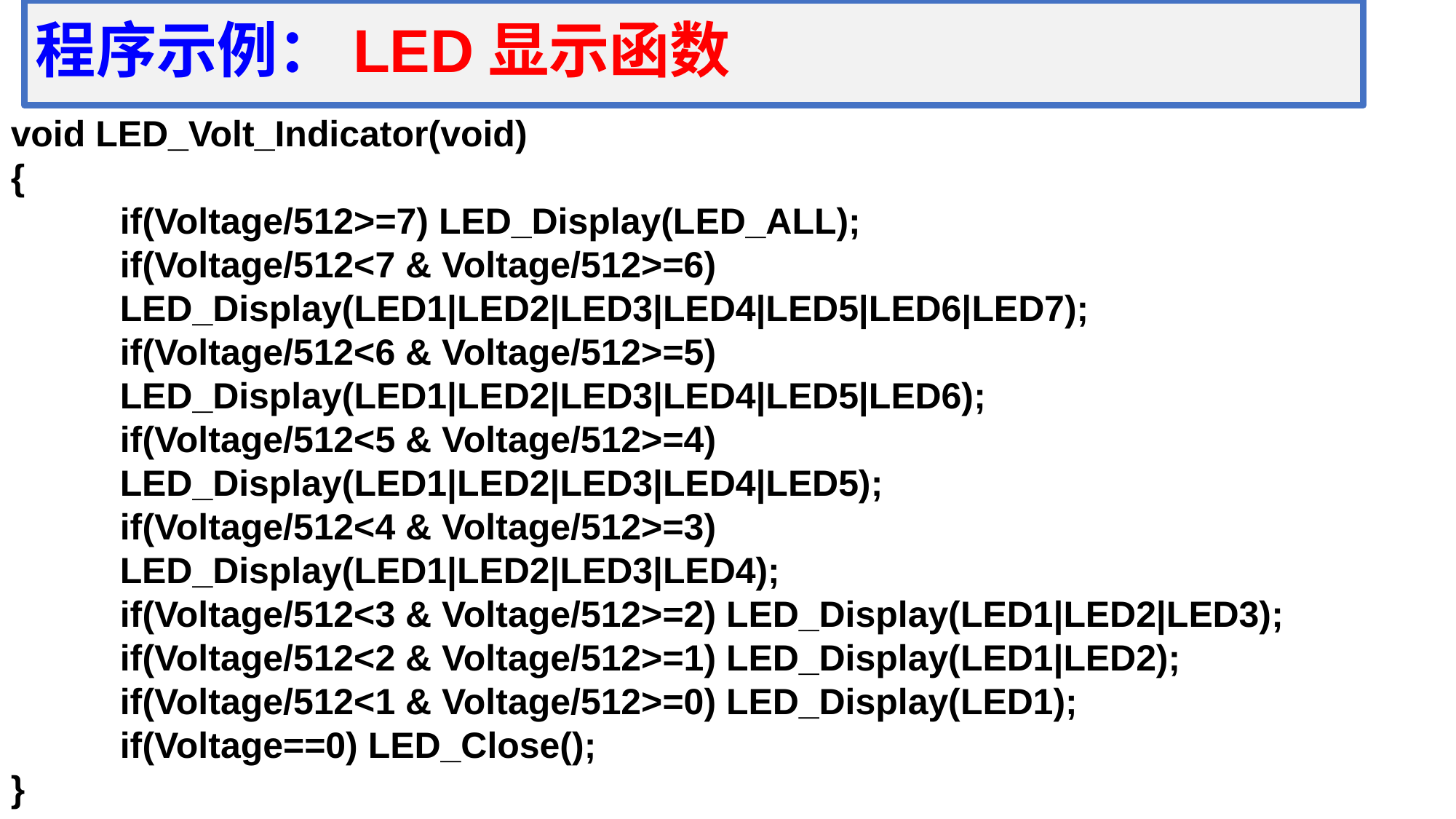

程序示例：LED显示函数
void LED_Volt_Indicator(void)
{
	if(Voltage/512>=7) LED_Display(LED_ALL);
	if(Voltage/512<7 & Voltage/512>=6)
	LED_Display(LED1|LED2|LED3|LED4|LED5|LED6|LED7);
	if(Voltage/512<6 & Voltage/512>=5)
	LED_Display(LED1|LED2|LED3|LED4|LED5|LED6);
	if(Voltage/512<5 & Voltage/512>=4)
	LED_Display(LED1|LED2|LED3|LED4|LED5);
	if(Voltage/512<4 & Voltage/512>=3)
	LED_Display(LED1|LED2|LED3|LED4);
	if(Voltage/512<3 & Voltage/512>=2) LED_Display(LED1|LED2|LED3);
	if(Voltage/512<2 & Voltage/512>=1) LED_Display(LED1|LED2);
	if(Voltage/512<1 & Voltage/512>=0) LED_Display(LED1);
	if(Voltage==0) LED_Close();
}